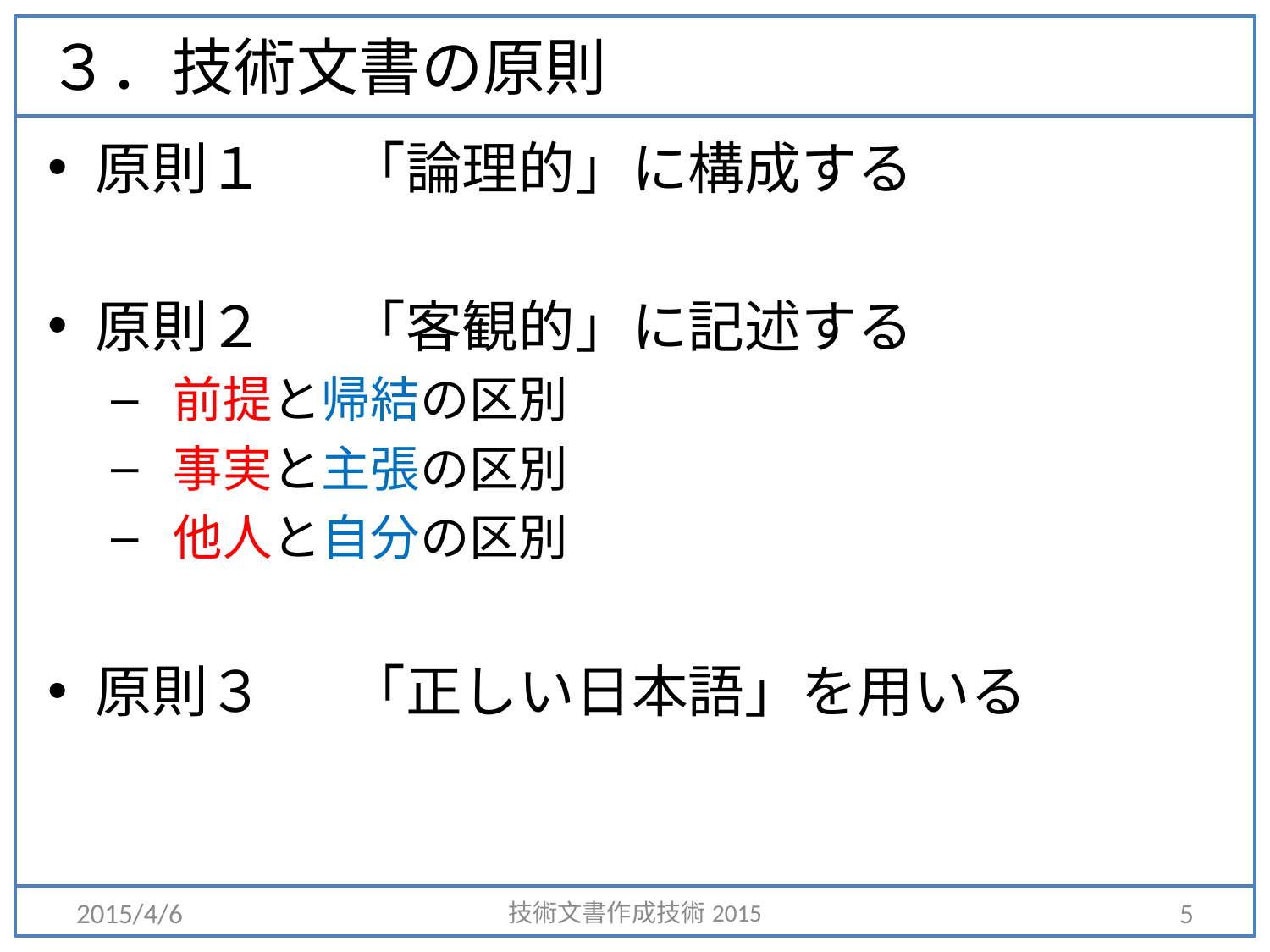

# ３．技術文書の原則
原則１	「論理的」に構成する

原則２	「客観的」に記述する
 前提と帰結の区別
 事実と主張の区別
 他人と自分の区別

原則３	「正しい日本語」を用いる
2015/4/6
技術文書作成技術2015
5